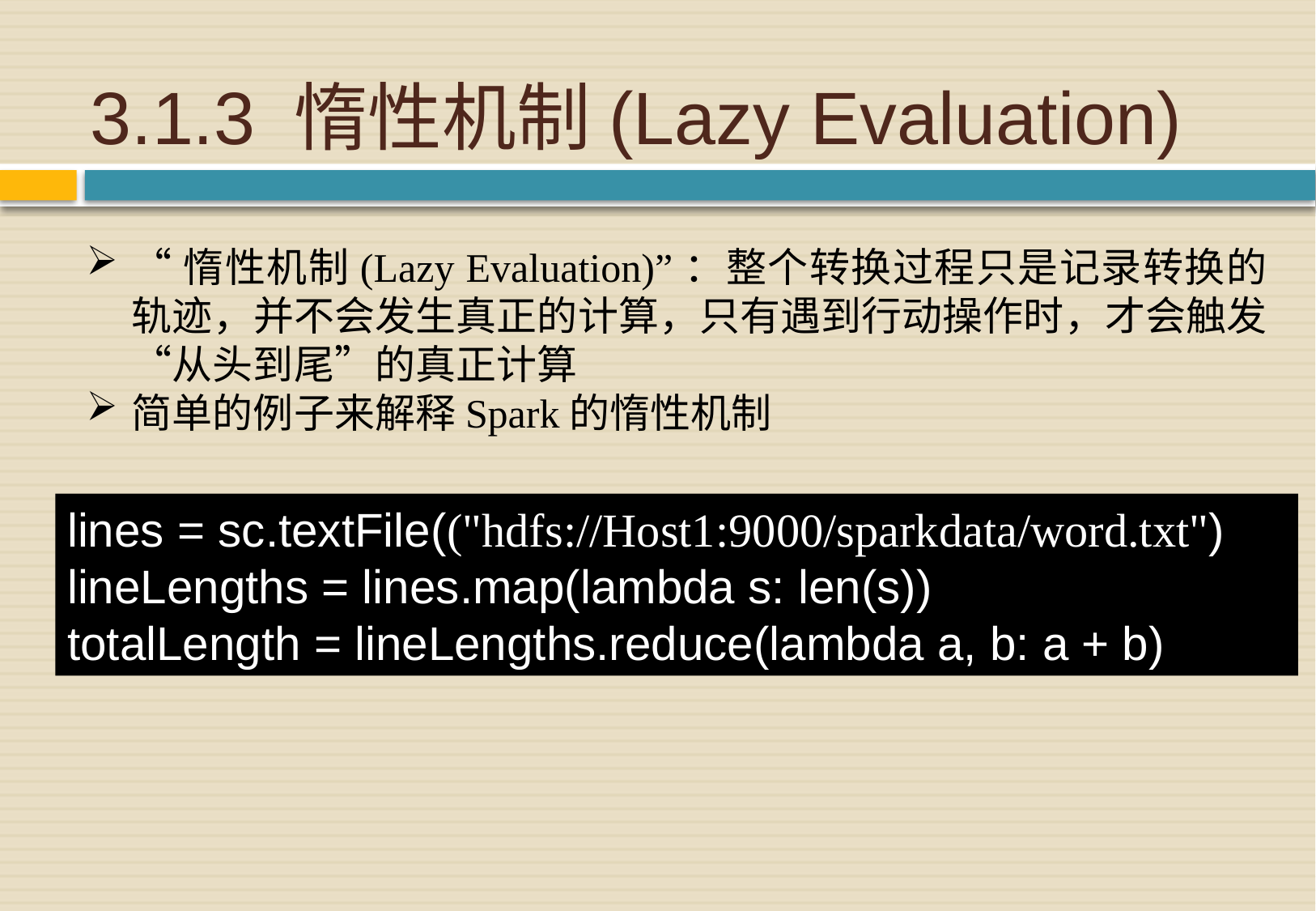

# 3.1.3 惰性机制(Lazy Evaluation)
“惰性机制(Lazy Evaluation)”：整个转换过程只是记录转换的轨迹，并不会发生真正的计算，只有遇到行动操作时，才会触发“从头到尾”的真正计算
简单的例子来解释Spark的惰性机制
lines = sc.textFile(("hdfs://Host1:9000/sparkdata/word.txt")
lineLengths = lines.map(lambda s: len(s))
totalLength = lineLengths.reduce(lambda a, b: a + b)